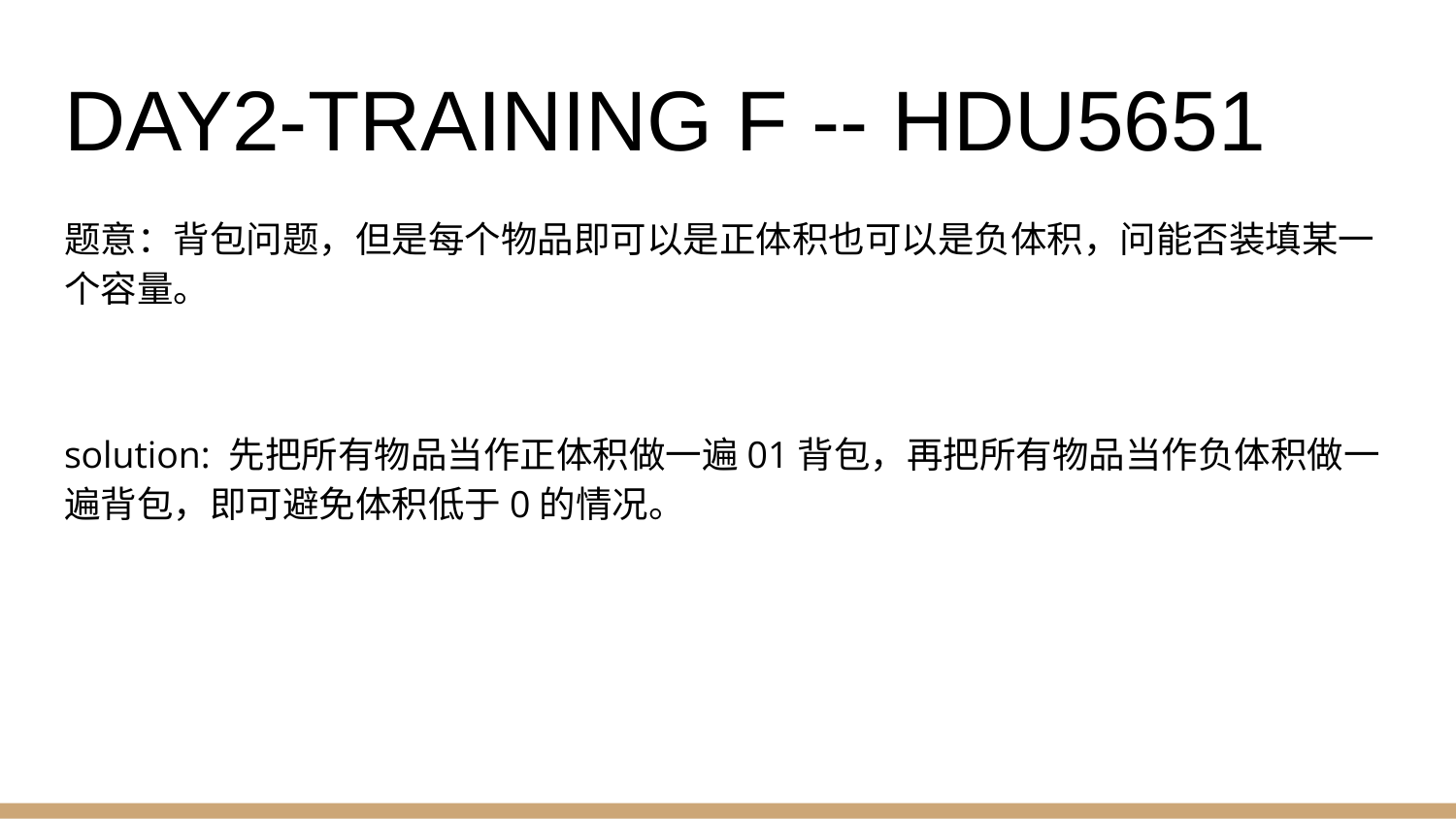

# DAY2-TRAINING F -- HDU5651
题意：背包问题，但是每个物品即可以是正体积也可以是负体积，问能否装填某一个容量。

solution: 先把所有物品当作正体积做一遍01背包，再把所有物品当作负体积做一遍背包，即可避免体积低于0的情况。